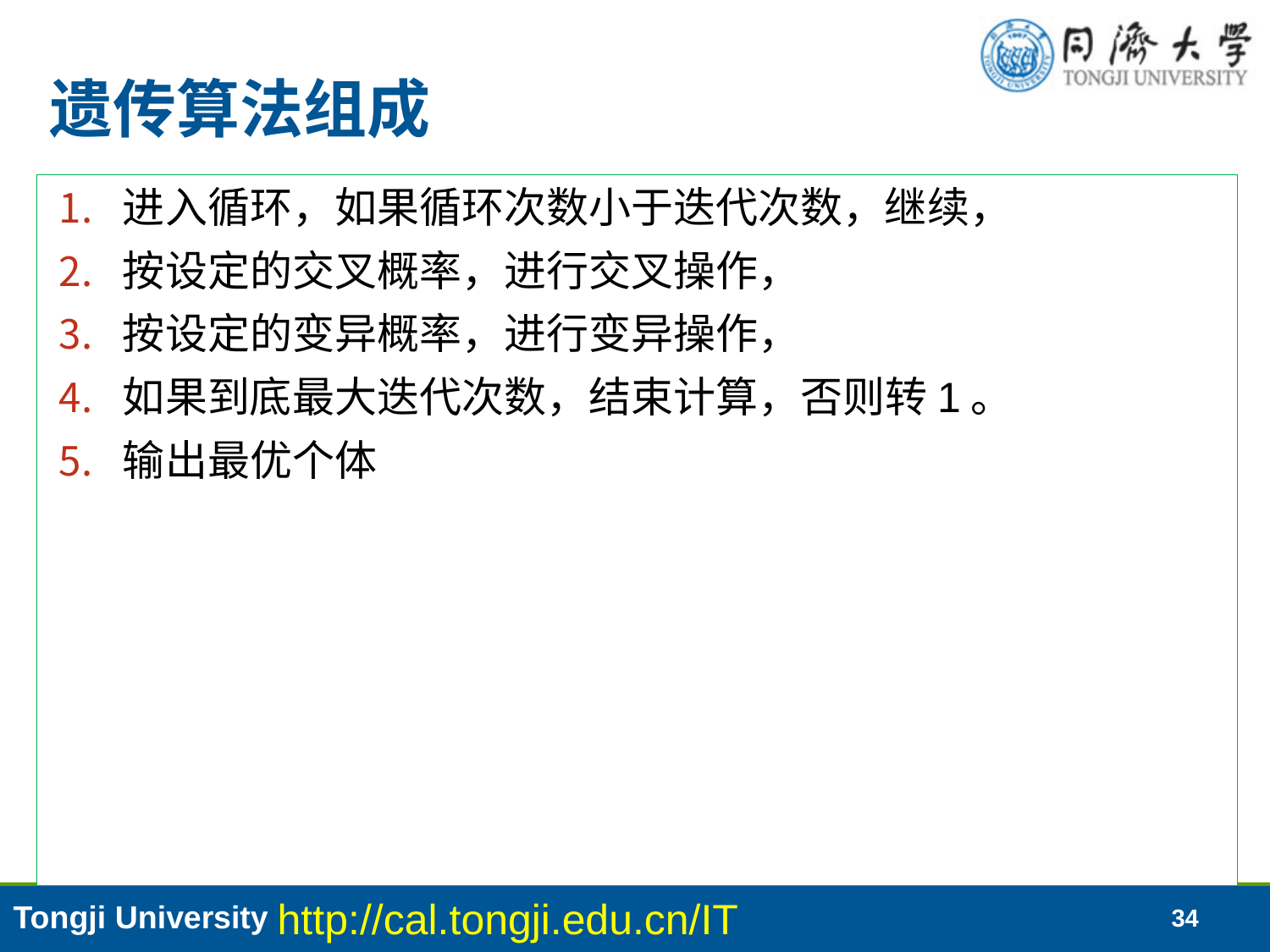

# 遗传算法组成
进入循环，如果循环次数小于迭代次数，继续，
按设定的交叉概率，进行交叉操作，
按设定的变异概率，进行变异操作，
如果到底最大迭代次数，结束计算，否则转1。
输出最优个体